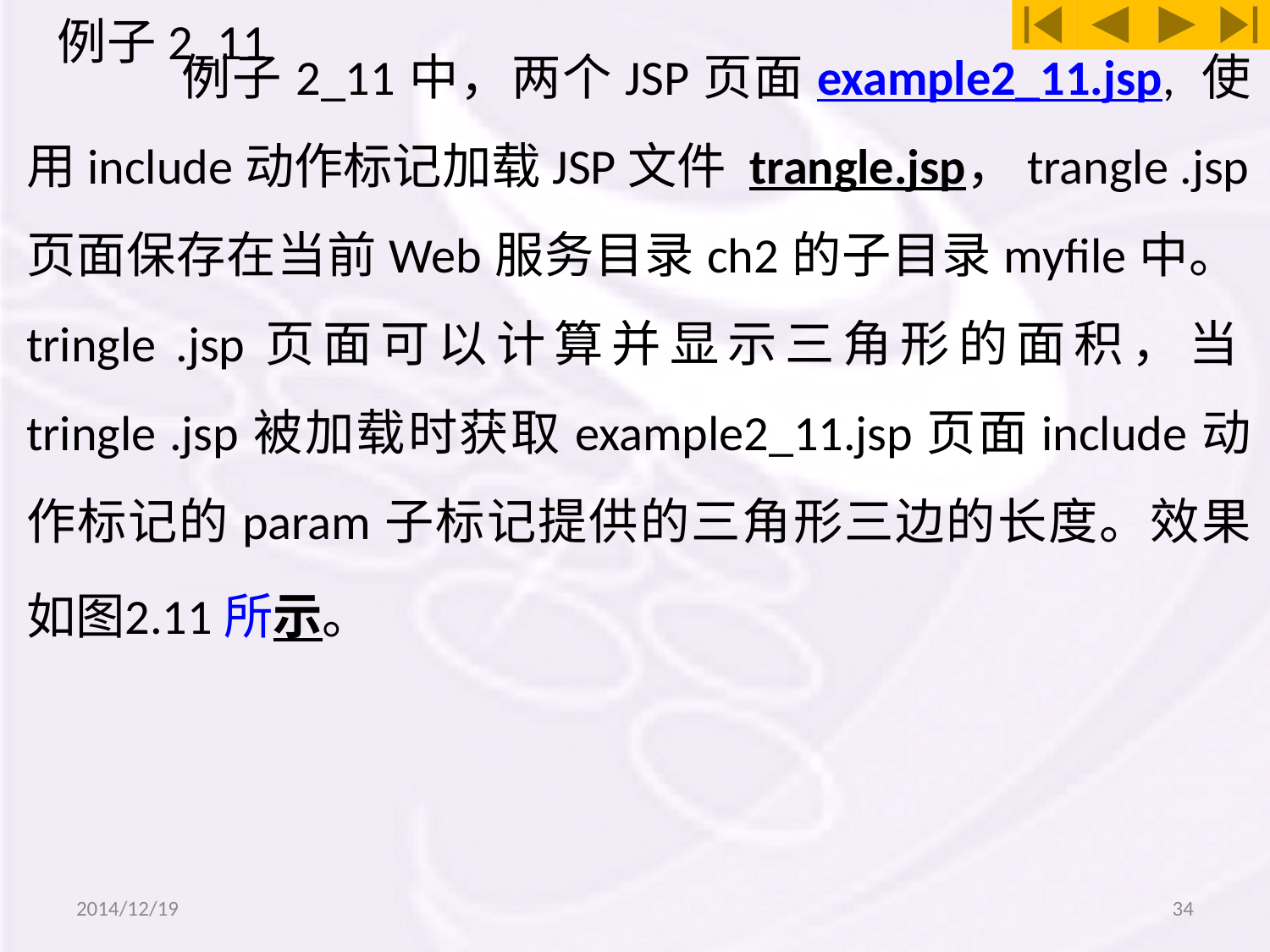

# 例子2_11
           例子2_11中，两个JSP页面example2_11.jsp, 使用include动作标记加载JSP文件 trangle.jsp，trangle .jsp页面保存在当前Web服务目录ch2的子目录myfile中。tringle .jsp页面可以计算并显示三角形的面积，当tringle .jsp被加载时获取example2_11.jsp页面include动作标记的param子标记提供的三角形三边的长度。效果如图2.11 所示。
2014/12/19
34